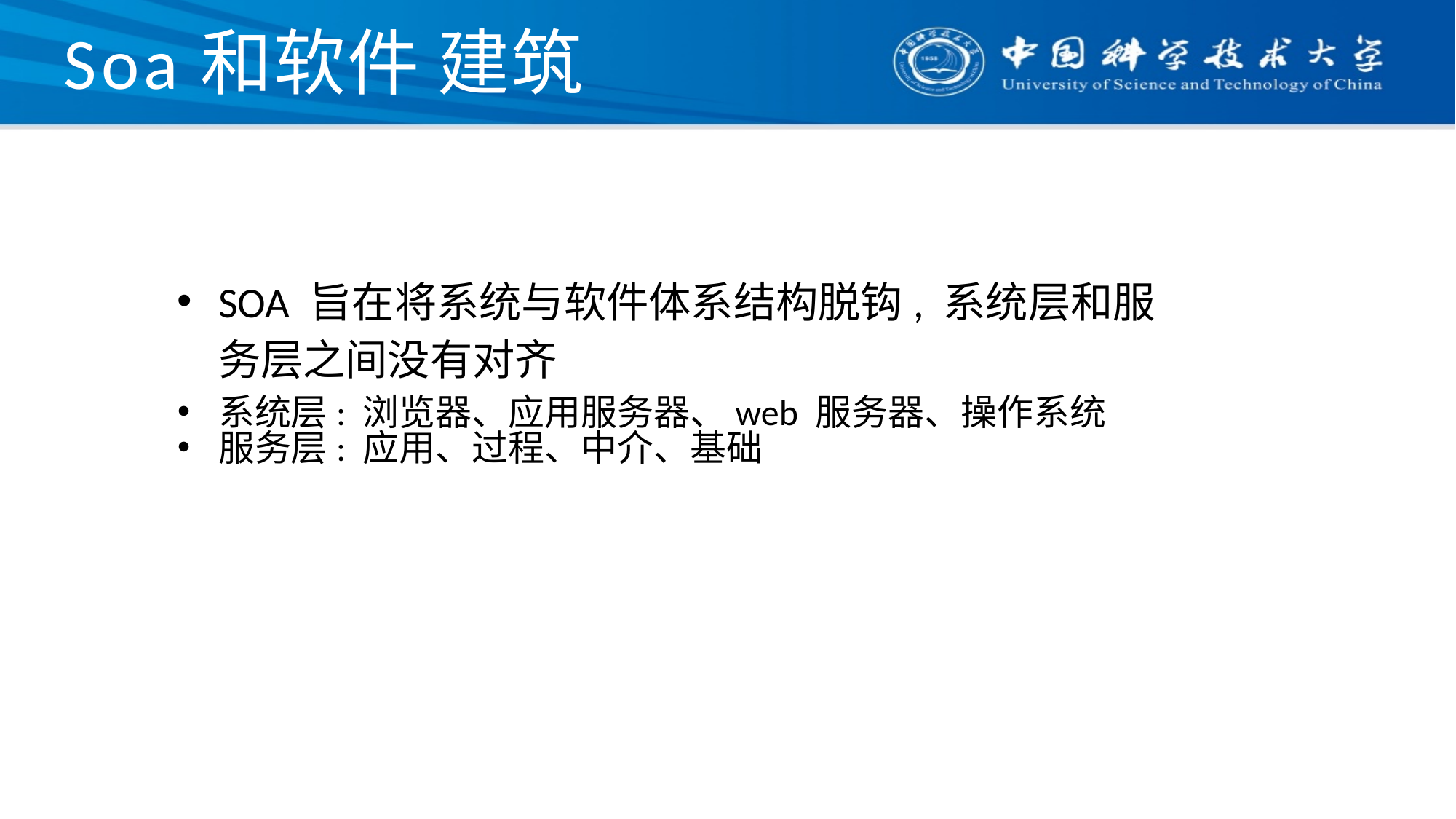

# Soa和软件 建筑
SOA 旨在将系统与软件体系结构脱钩, 系统层和服务层之间没有对齐
系统层: 浏览器、应用服务器、web 服务器、操作系统
服务层: 应用、过程、中介、基础